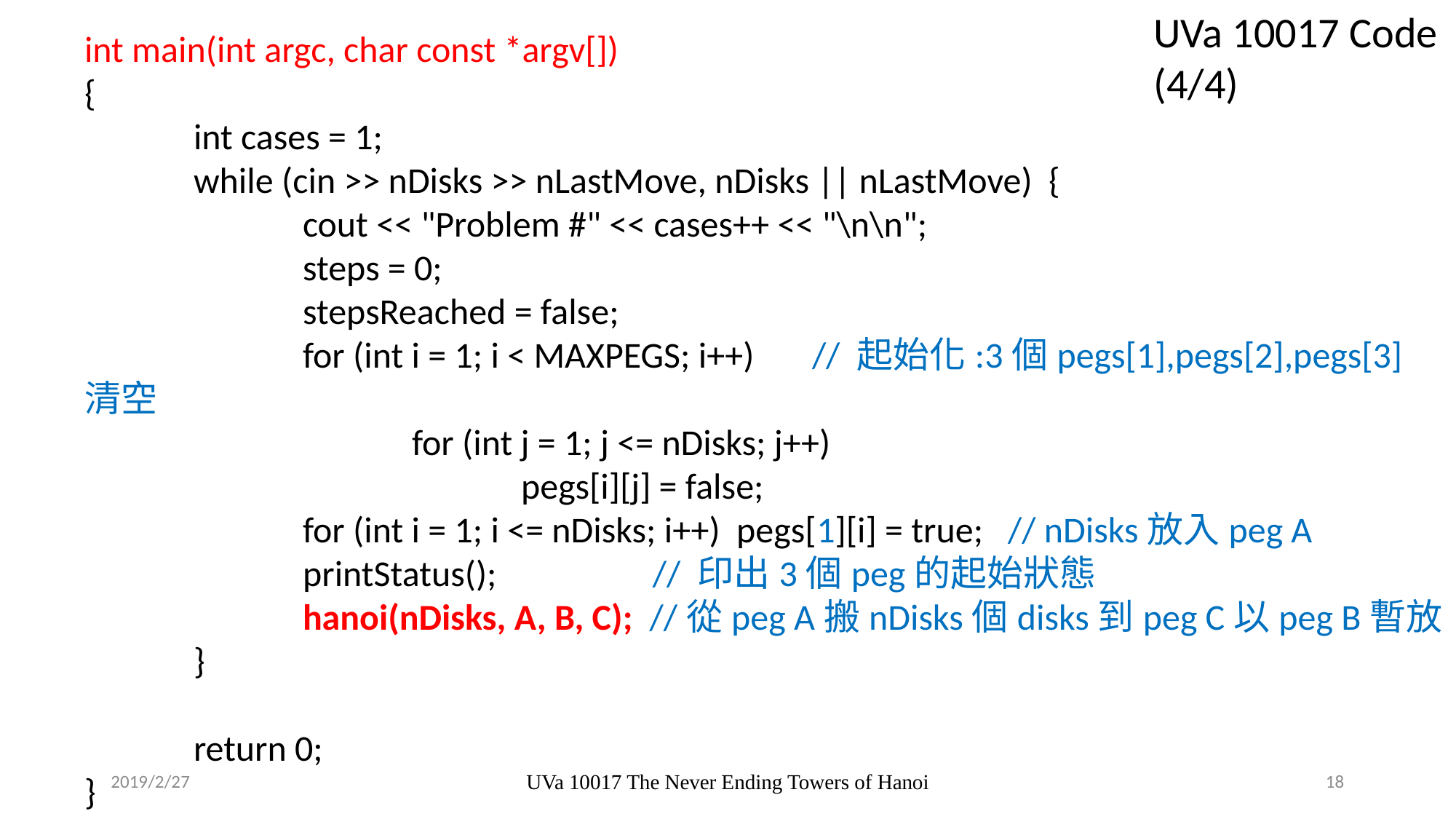

UVa 10017 Code (4/4)
int main(int argc, char const *argv[])
{
	int cases = 1;
	while (cin >> nDisks >> nLastMove, nDisks || nLastMove)  {
		cout << "Problem #" << cases++ << "\n\n";
		steps = 0;
		stepsReached = false;
		for (int i = 1; i < MAXPEGS; i++)       // 起始化:3個pegs[1],pegs[2],pegs[3]清空
			for (int j = 1; j <= nDisks; j++)
				pegs[i][j] = false;
		for (int i = 1; i <= nDisks; i++)  pegs[1][i] = true;   // nDisks放入peg A
		printStatus();                   // 印出3個peg的起始狀態
		hanoi(nDisks, A, B, C);  //從peg A搬nDisks個disks到peg C以peg B暫放
	}

	return 0;
}
2019/2/27
UVa 10017 The Never Ending Towers of Hanoi
18